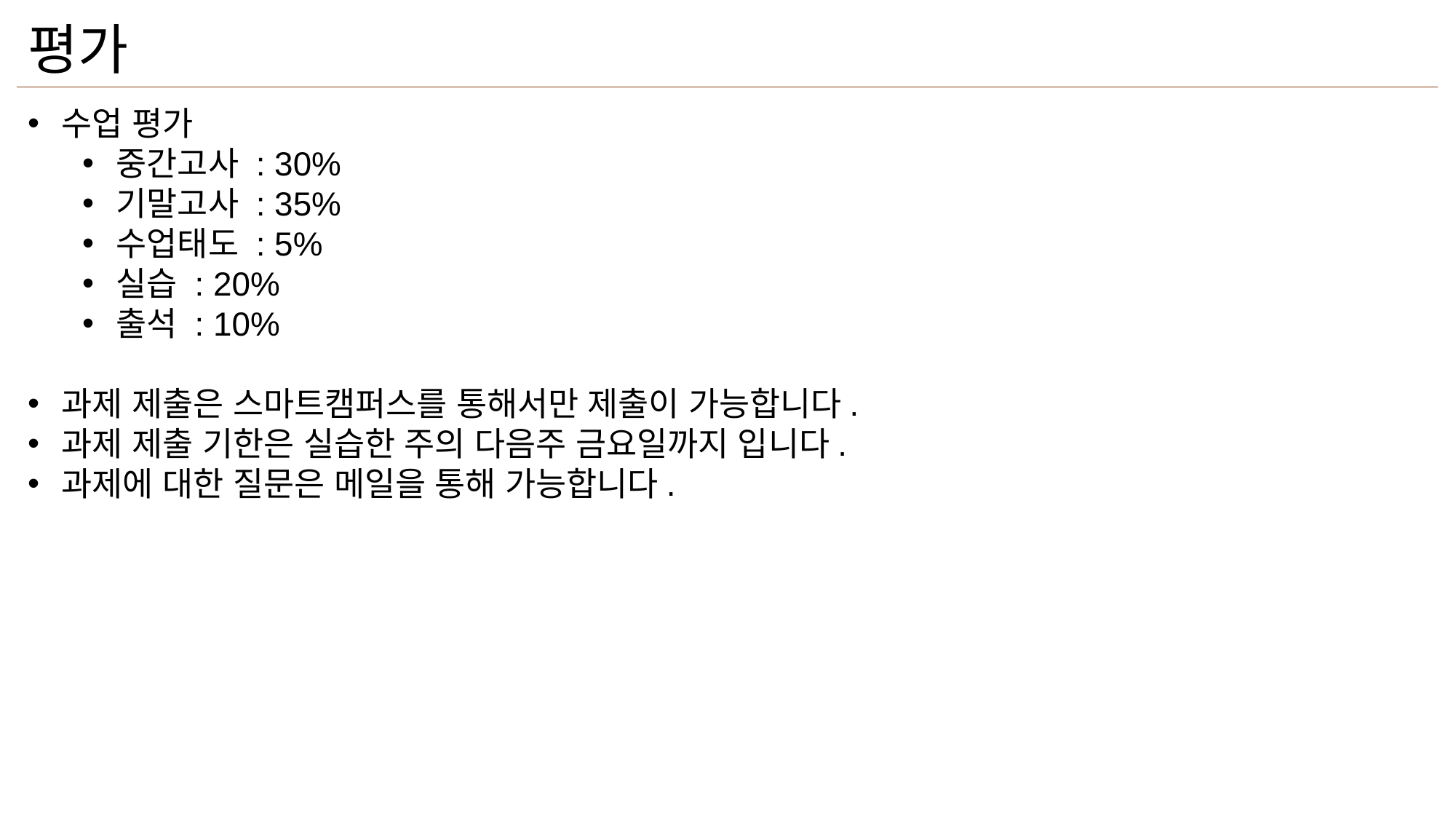

평가
수업 평가
중간고사 : 30%
기말고사 : 35%
수업태도 : 5%
실습 : 20%
출석 : 10%

과제 제출은 스마트캠퍼스를 통해서만 제출이 가능합니다.
과제 제출 기한은 실습한 주의 다음주 금요일까지 입니다.
과제에 대한 질문은 메일을 통해 가능합니다.